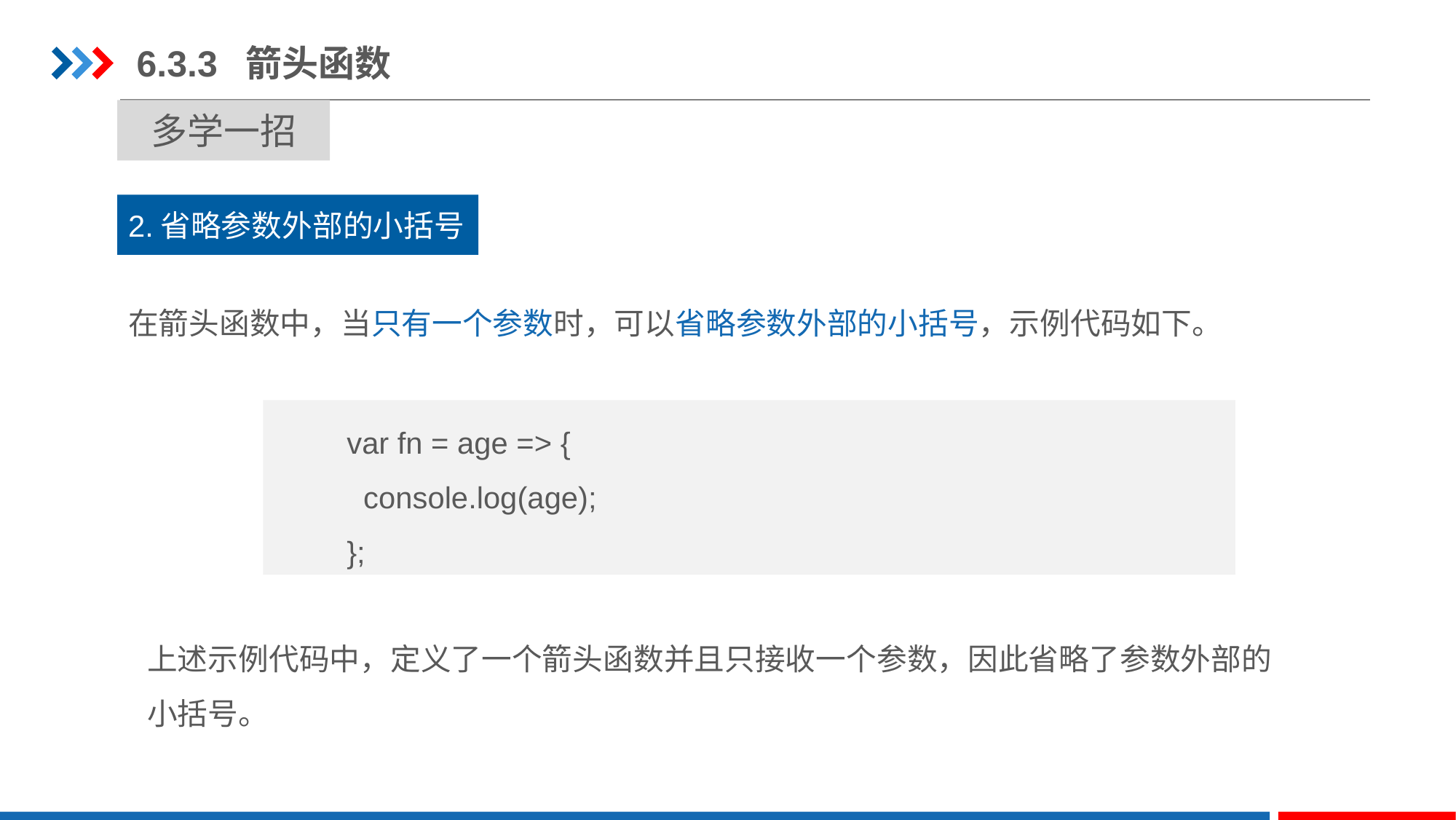

6.3.3	箭头函数
多学一招
2.省略参数外部的小括号
在箭头函数中，当只有一个参数时，可以省略参数外部的小括号，示例代码如下。
var fn = age => {
  console.log(age);
};
上述示例代码中，定义了一个箭头函数并且只接收一个参数，因此省略了参数外部的小括号。